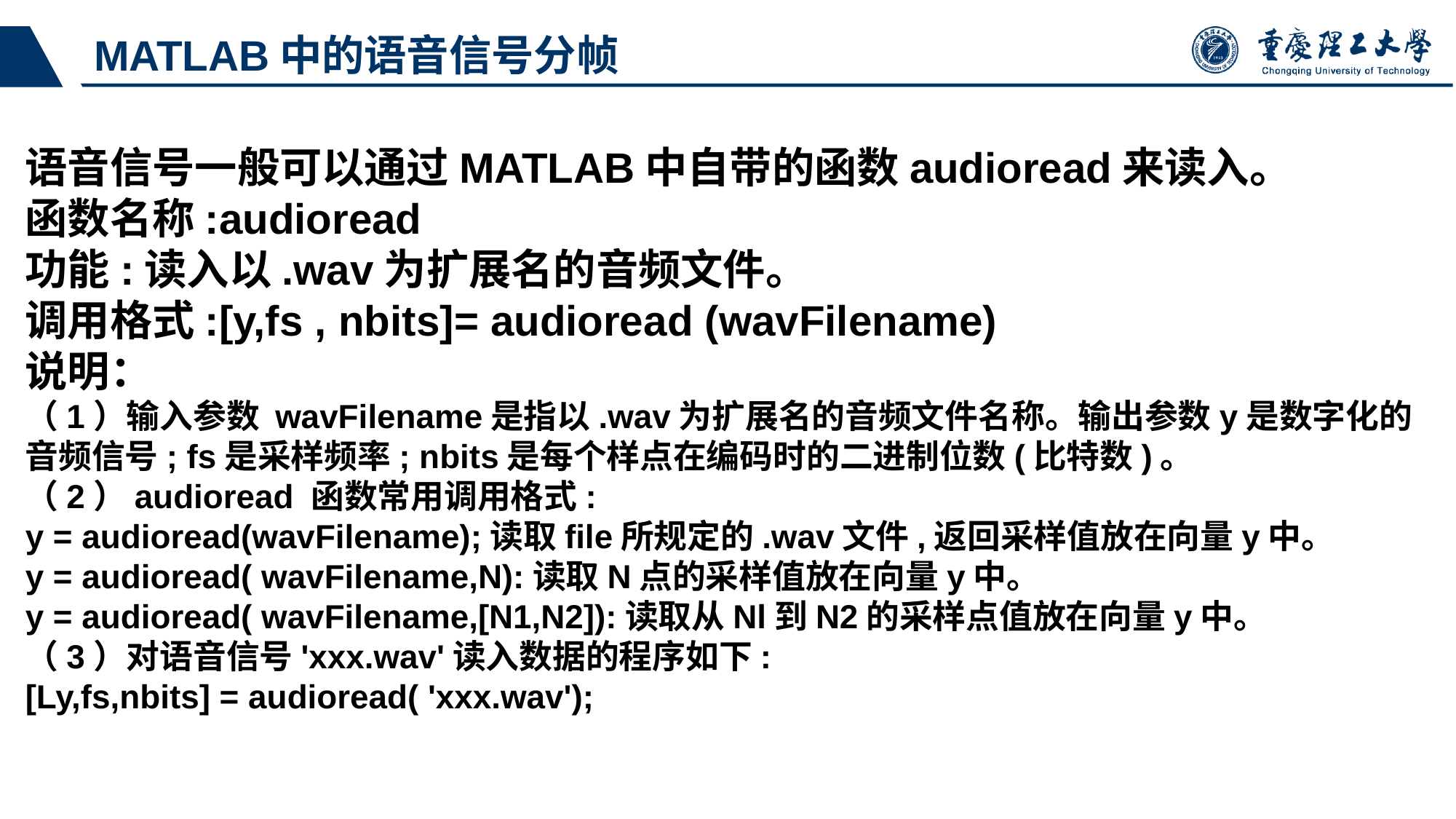

# MATLAB中的语音信号分帧
语音信号一般可以通过MATLAB中自带的函数audioread来读入。
函数名称:audioread
功能:读入以.wav为扩展名的音频文件。
调用格式:[y,fs , nbits]= audioread (wavFilename)
说明：
（1）输入参数 wavFilename是指以.wav为扩展名的音频文件名称。输出参数y是数字化的音频信号; fs是采样频率; nbits是每个样点在编码时的二进制位数(比特数)。
（2）audioread 函数常用调用格式:
y = audioread(wavFilename);读取file所规定的.wav文件,返回采样值放在向量y中。
y = audioread( wavFilename,N):读取N点的采样值放在向量y中。
y = audioread( wavFilename,[N1,N2]):读取从Nl到N2的采样点值放在向量y中。
（3）对语音信号'xxx.wav'读入数据的程序如下:
[Ly,fs,nbits] = audioread( 'xxx.wav');